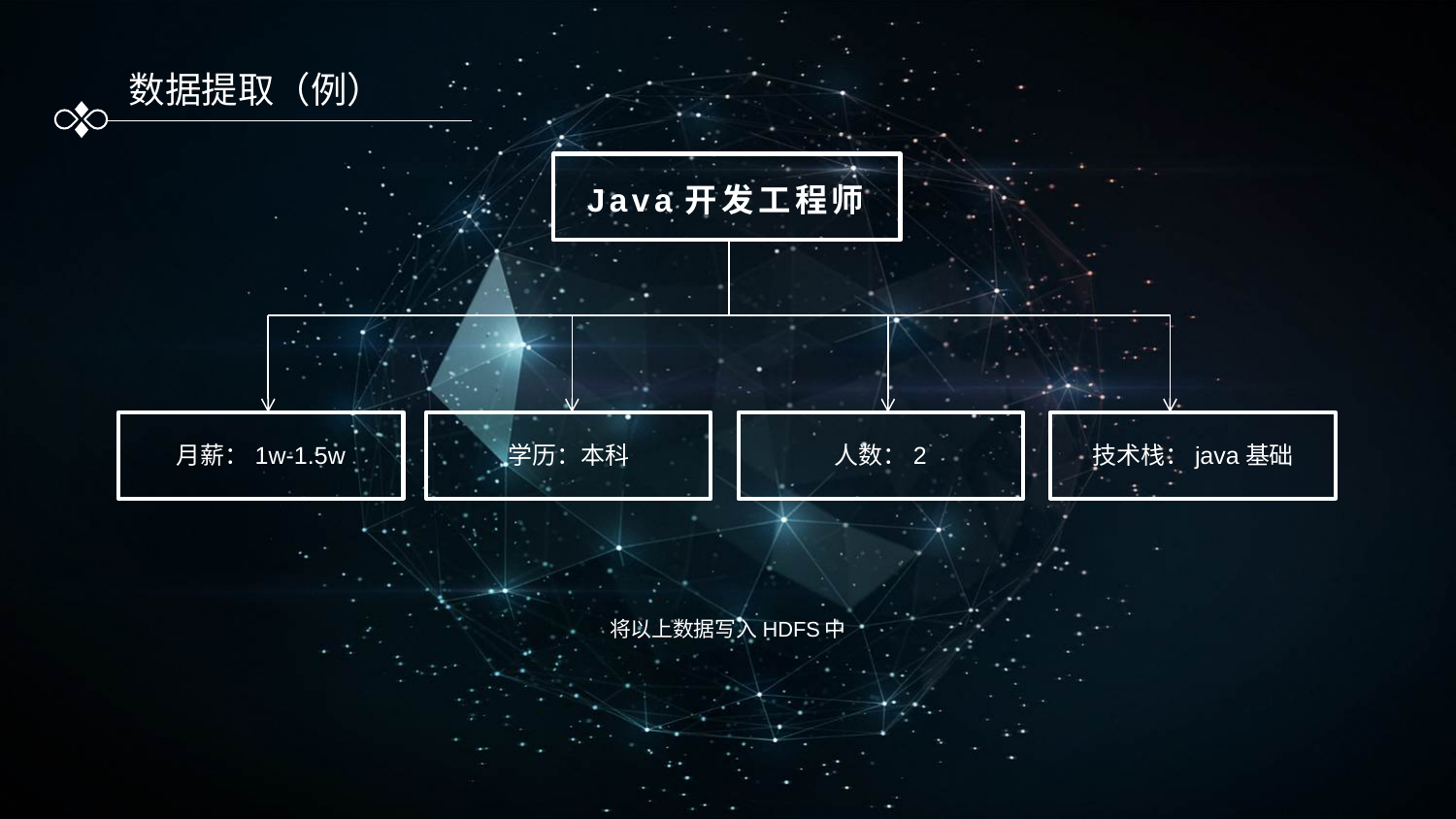

数据提取（例）

Java开发工程师

月薪：1w-1.5w
学历：本科
人数：2
技术栈：java基础
将以上数据写入HDFS中